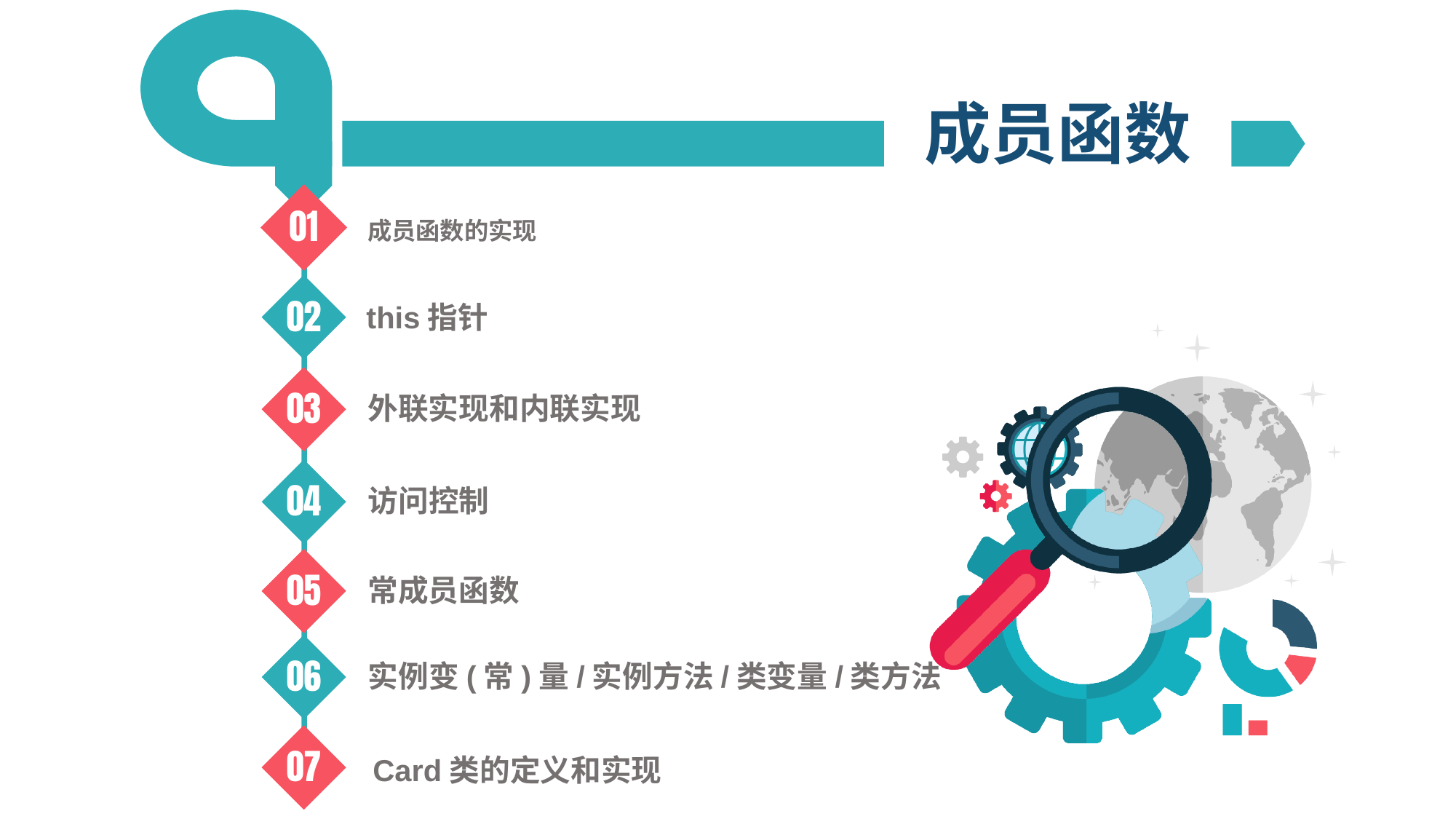

# 成员函数

01
成员函数的实现
02
this指针
03
外联实现和内联实现
04
访问控制
05
常成员函数
06
实例变(常)量/实例方法/类变量/类方法
07
Card类的定义和实现